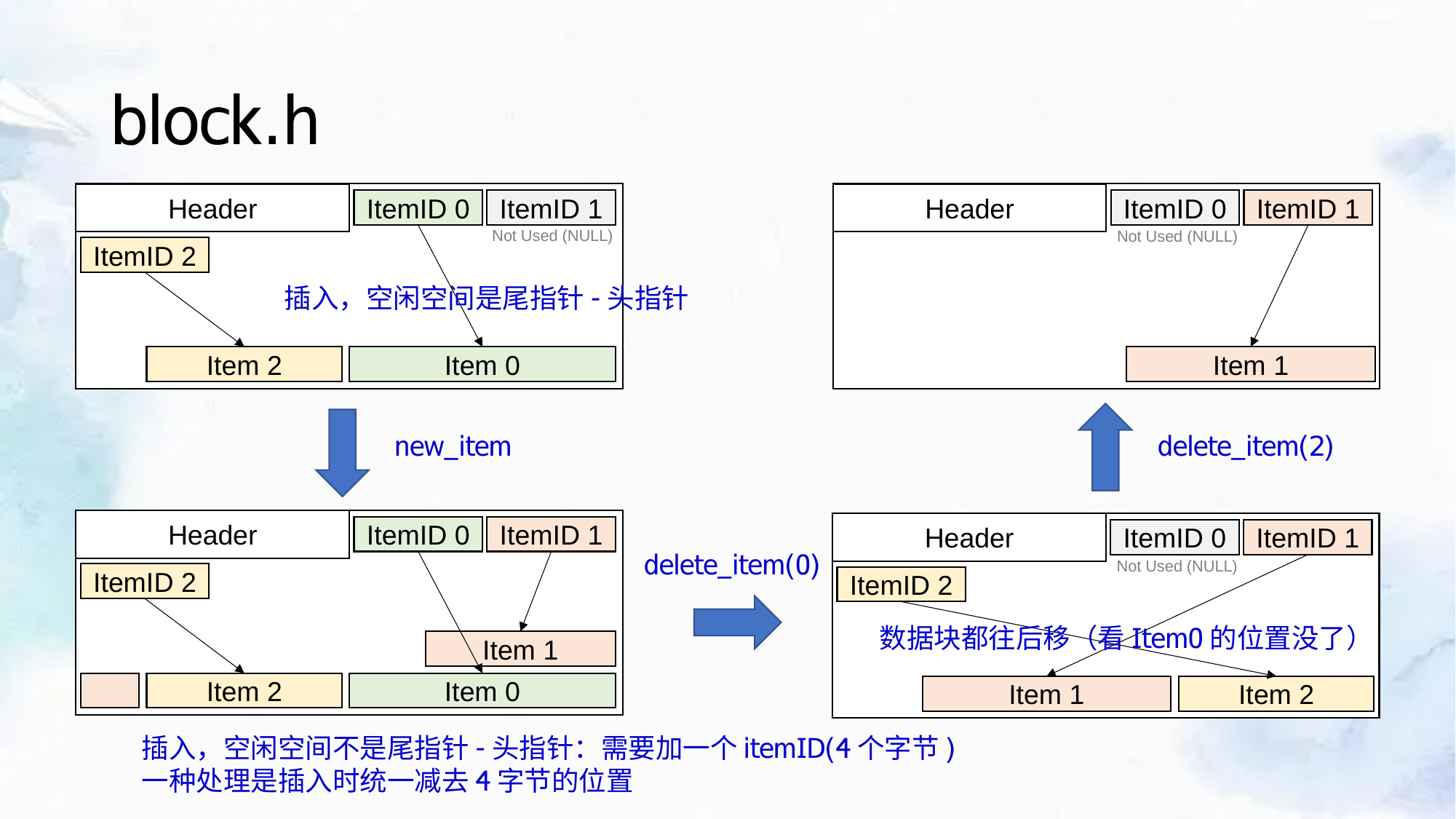

# block.h

Header

Header
ItemID 0
ItemID 1
ItemID 0
ItemID 1
Not Used (NULL)
Not Used (NULL)
ItemID 2
插入，空闲空间是尾指针-头指针
Item 1
Item 2
Item 0

new_item
delete_item(2)

Header

Header
ItemID 0
ItemID 1
ItemID 0
ItemID 1
delete_item(0)
Not Used (NULL)
ItemID 2
ItemID 2

数据块都往后移（看Item0的位置没了）
Item 1

Item 2
Item 0
Item 1
Item 2
插入，空闲空间不是尾指针-头指针：需要加一个itemID(4个字节)
一种处理是插入时统一减去4字节的位置